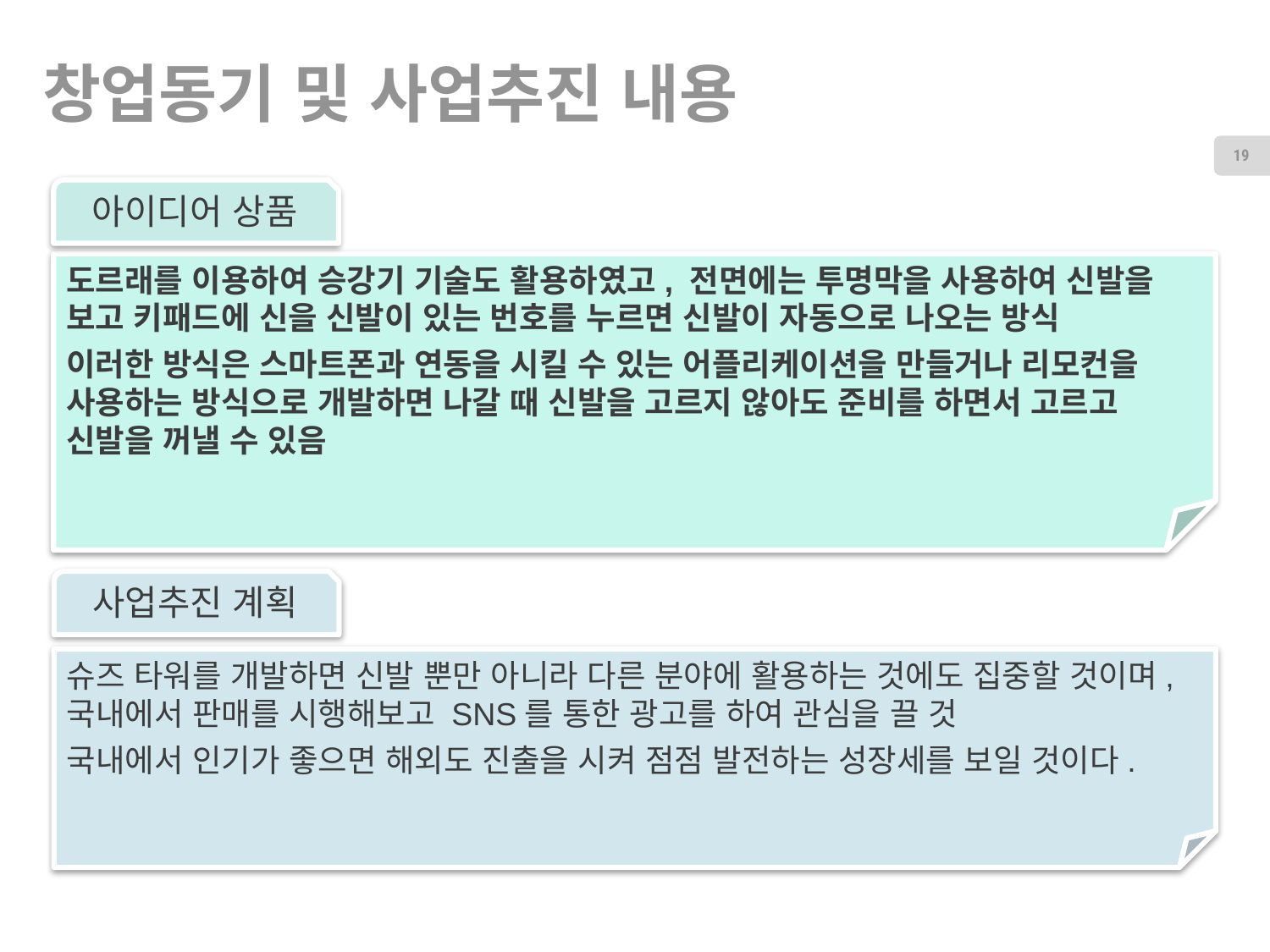

# 창업동기 및 사업추진 내용
19
아이디어 상품
도르래를 이용하여 승강기 기술도 활용하였고, 전면에는 투명막을 사용하여 신발을 보고 키패드에 신을 신발이 있는 번호를 누르면 신발이 자동으로 나오는 방식

이러한 방식은 스마트폰과 연동을 시킬 수 있는 어플리케이션을 만들거나 리모컨을 사용하는 방식으로 개발하면 나갈 때 신발을 고르지 않아도 준비를 하면서 고르고 신발을 꺼낼 수 있음

사업추진 계획
슈즈 타워를 개발하면 신발 뿐만 아니라 다른 분야에 활용하는 것에도 집중할 것이며, 국내에서 판매를 시행해보고 SNS를 통한 광고를 하여 관심을 끌 것

국내에서 인기가 좋으면 해외도 진출을 시켜 점점 발전하는 성장세를 보일 것이다.